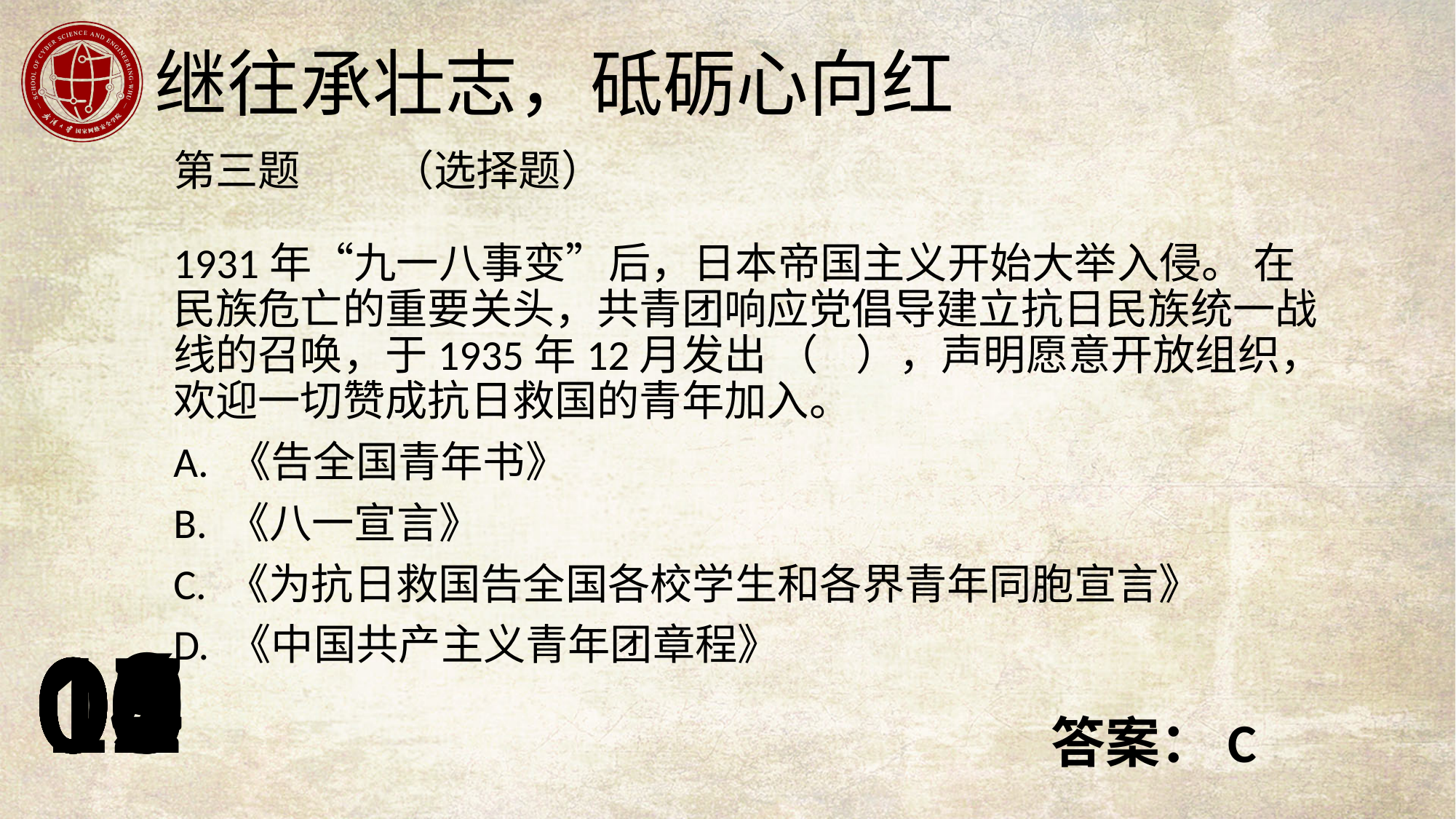

第三题	（选择题）

1931年“九一八事变”后，日本帝国主义开始大举入侵。 在民族危亡的重要关头，共青团响应党倡导建立抗日民族统一战线的召唤，于1935年12月发出 （    ），声明愿意开放组织，欢迎一切赞成抗日救国的青年加入。
A. 《告全国青年书》
B. 《八一宣言》
C. 《为抗日救国告全国各校学生和各界青年同胞宣言》
D. 《中国共产主义青年团章程》

答案：C